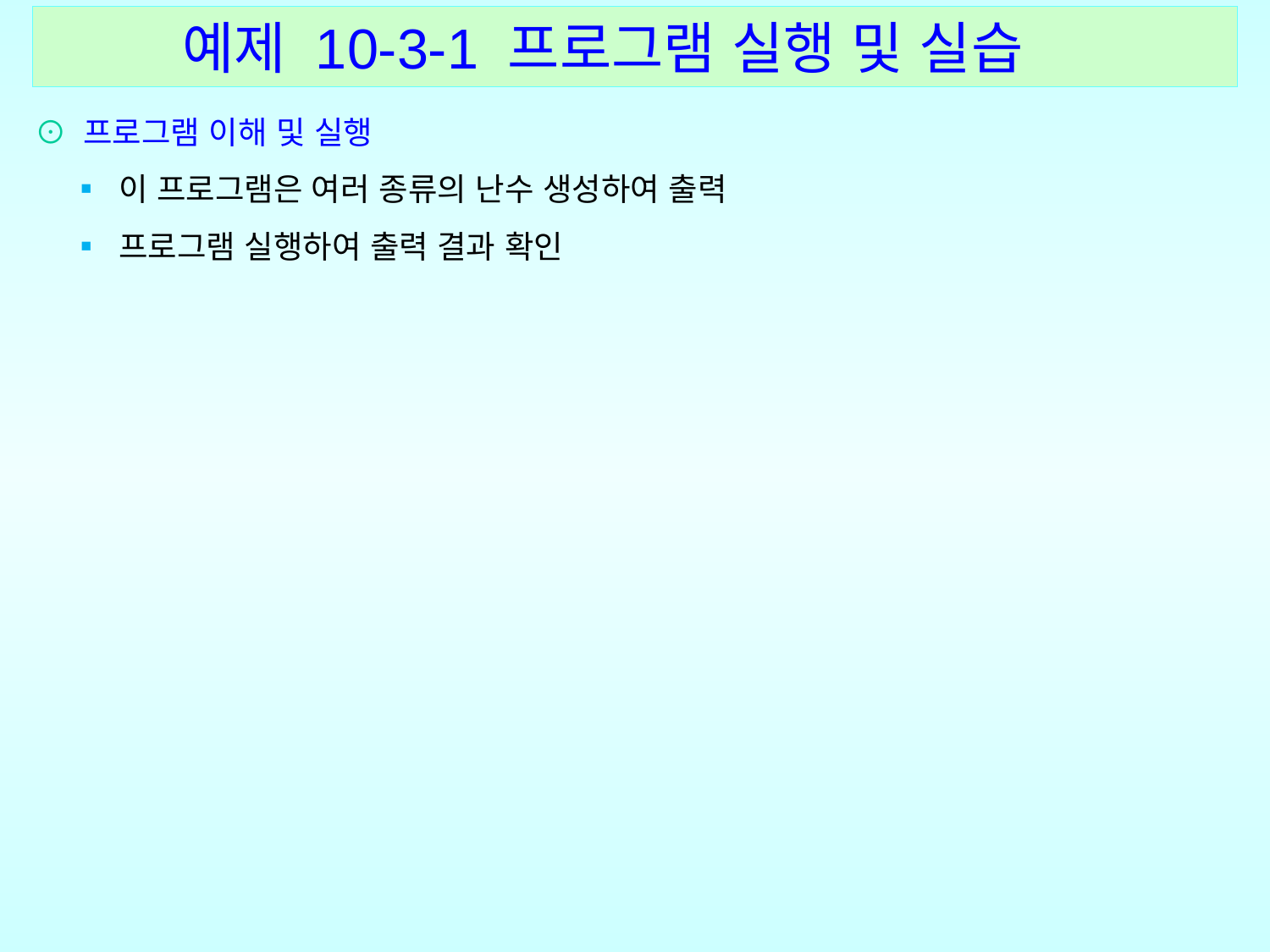

예제 10-3-1 프로그램 실행 및 실습
⊙ 프로그램 이해 및 실행
    ▪ 이 프로그램은 여러 종류의 난수 생성하여 출력
    ▪ 프로그램 실행하여 출력 결과 확인